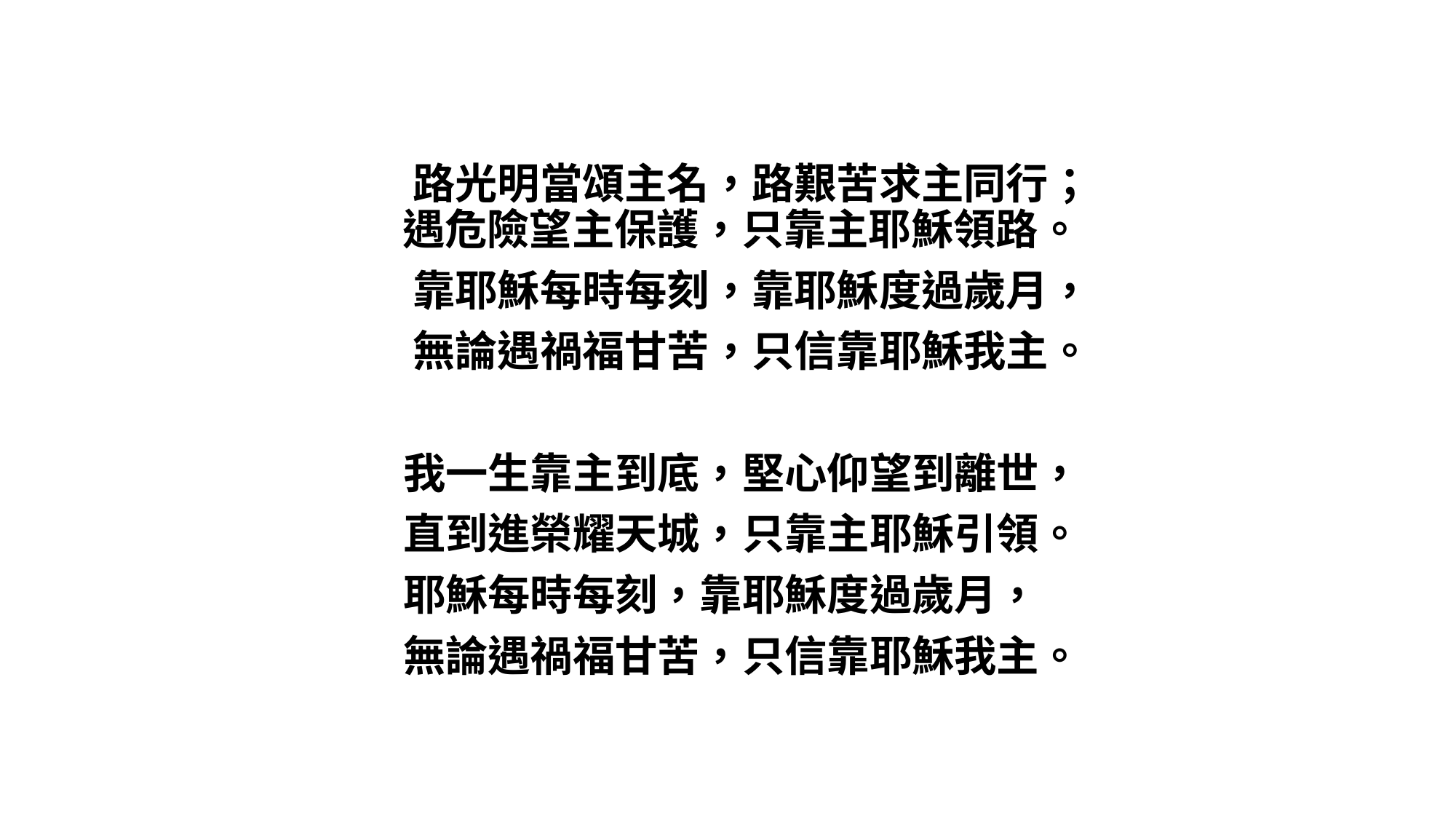

#
   路光明當頌主名，路艱苦求主同行；
   遇危險望主保護，只靠主耶穌領路。
   靠耶穌每時每刻，靠耶穌度過歲月，
   無論遇禍福甘苦，只信靠耶穌我主。

  我一生靠主到底，堅心仰望到離世，
  直到進榮耀天城，只靠主耶穌引領。
  耶穌每時每刻，靠耶穌度過歲月，
  無論遇禍福甘苦，只信靠耶穌我主。